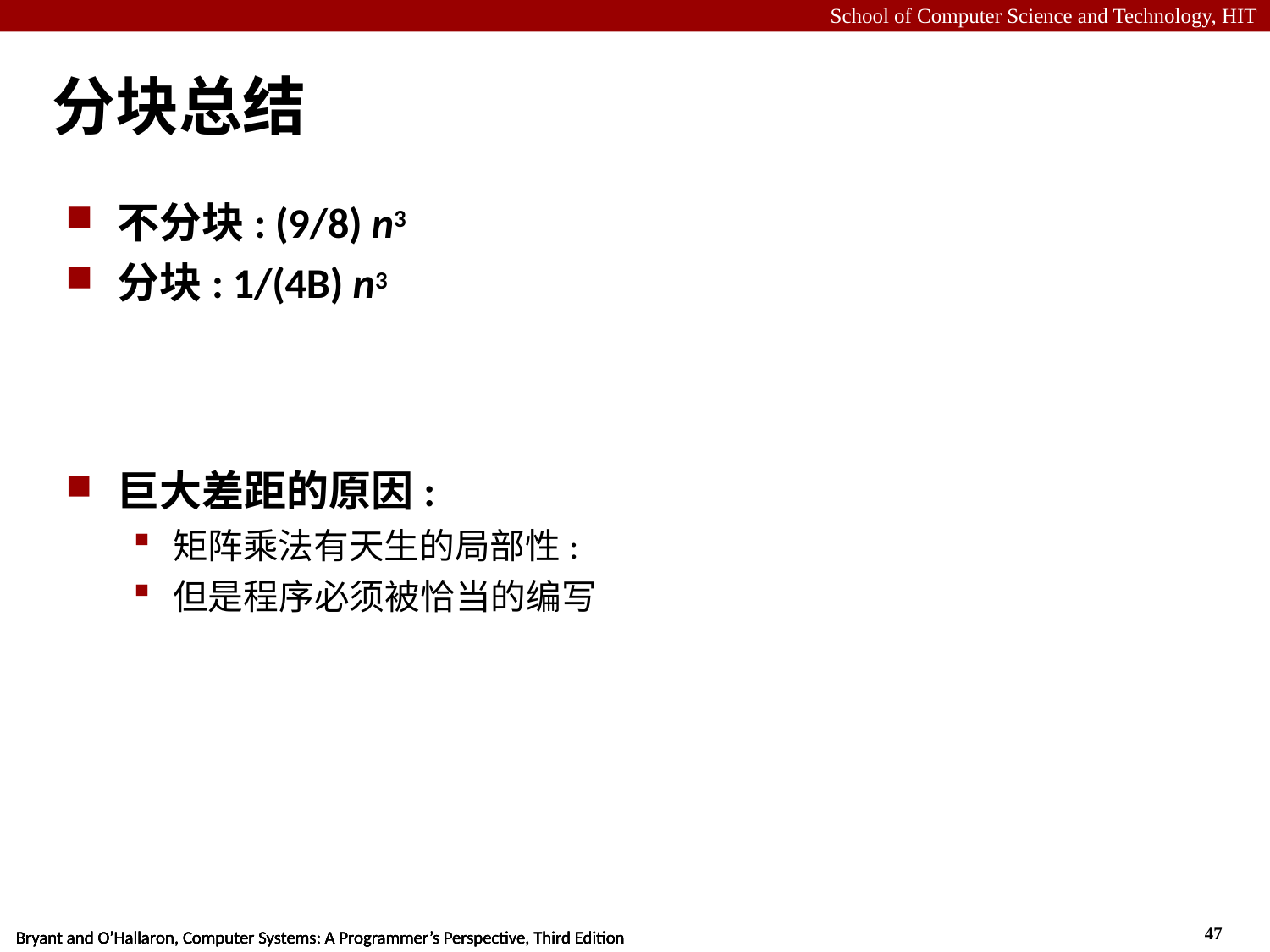

# 分块总结
不分块: (9/8) n3
分块: 1/(4B) n3

巨大差距的原因:
矩阵乘法有天生的局部性:
但是程序必须被恰当的编写